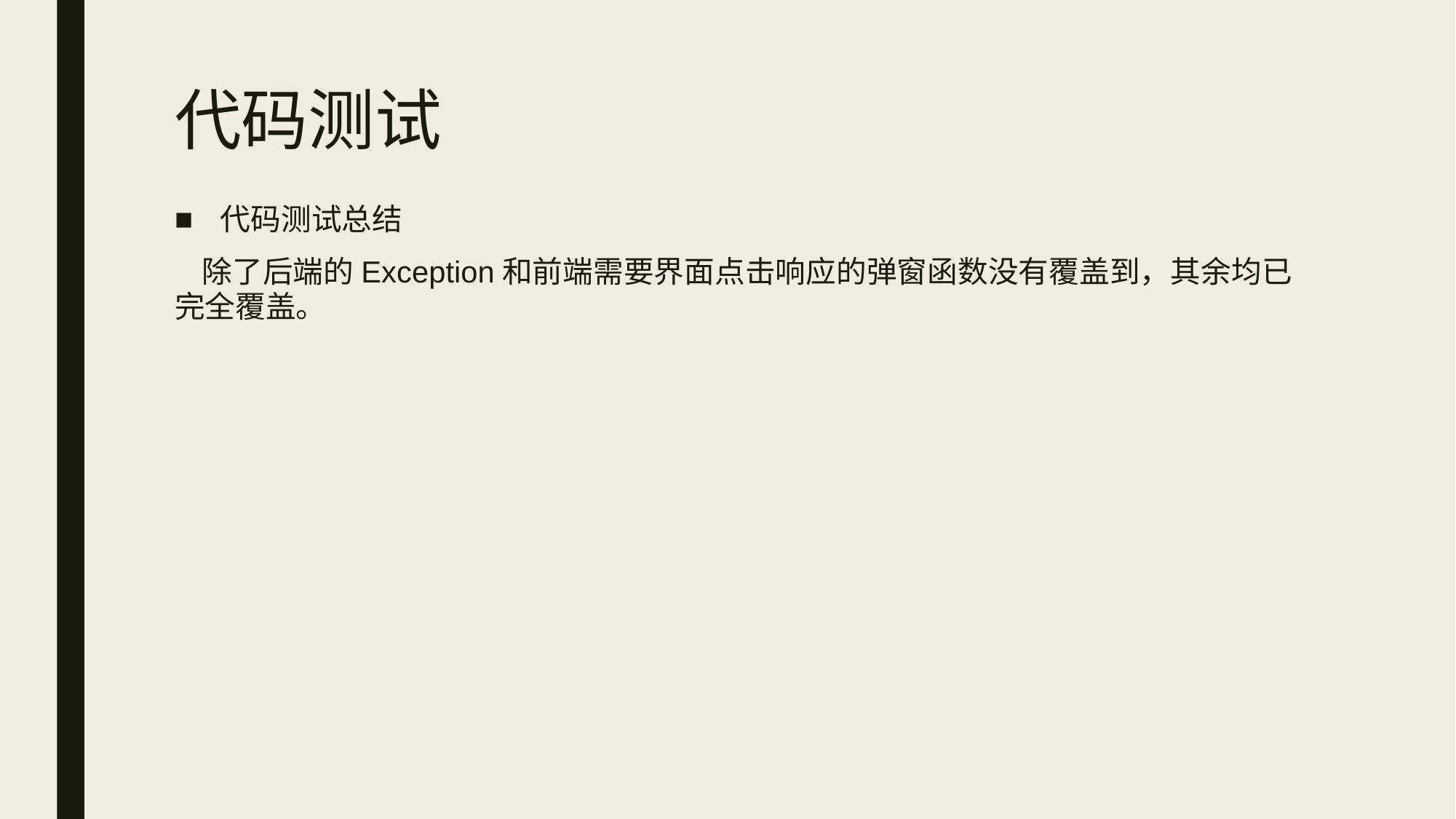

# 代码测试

代码测试总结
   除了后端的Exception和前端需要界面点击响应的弹窗函数没有覆盖到，其余均已完全覆盖。